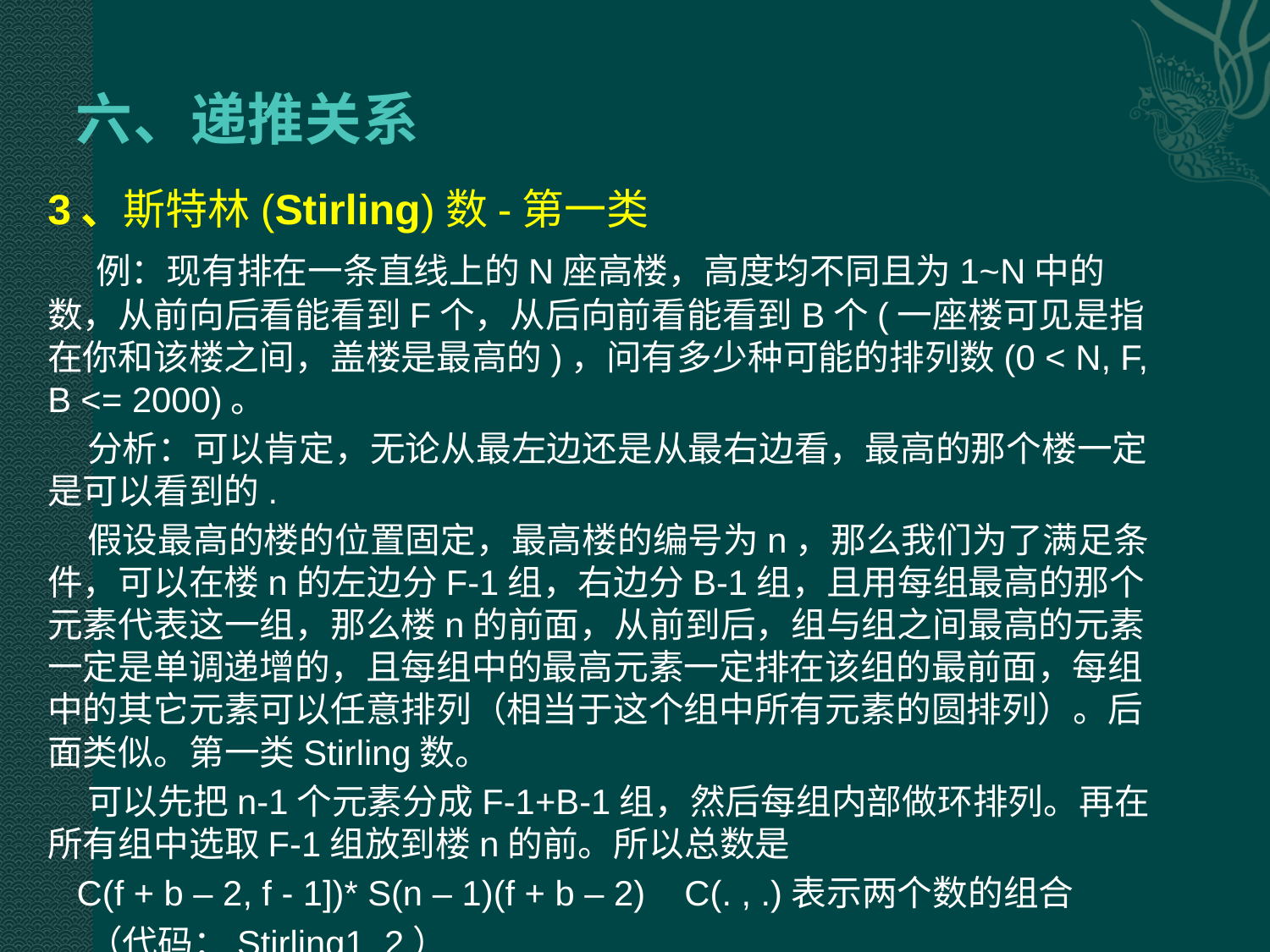

# 六、递推关系
3、斯特林(Stirling)数-第一类
    例：现有排在一条直线上的N座高楼，高度均不同且为1~N中的数，从前向后看能看到F个，从后向前看能看到B个(一座楼可见是指在你和该楼之间，盖楼是最高的)，问有多少种可能的排列数(0 < N, F, B <= 2000)。
    分析：可以肯定，无论从最左边还是从最右边看，最高的那个楼一定是可以看到的.
    假设最高的楼的位置固定，最高楼的编号为n，那么我们为了满足条件，可以在楼n的左边分F-1组，右边分B-1组，且用每组最高的那个元素代表这一组，那么楼n的前面，从前到后，组与组之间最高的元素一定是单调递增的，且每组中的最高元素一定排在该组的最前面，每组中的其它元素可以任意排列（相当于这个组中所有元素的圆排列）。后面类似。第一类Stirling数。
    可以先把n-1个元素分成F-1+B-1组，然后每组内部做环排列。再在所有组中选取F-1组放到楼n的前。所以总数是
   C(f + b – 2, f - 1])* S(n – 1)(f + b – 2)    C(. , .)表示两个数的组合
    （代码：Stirling1_2）